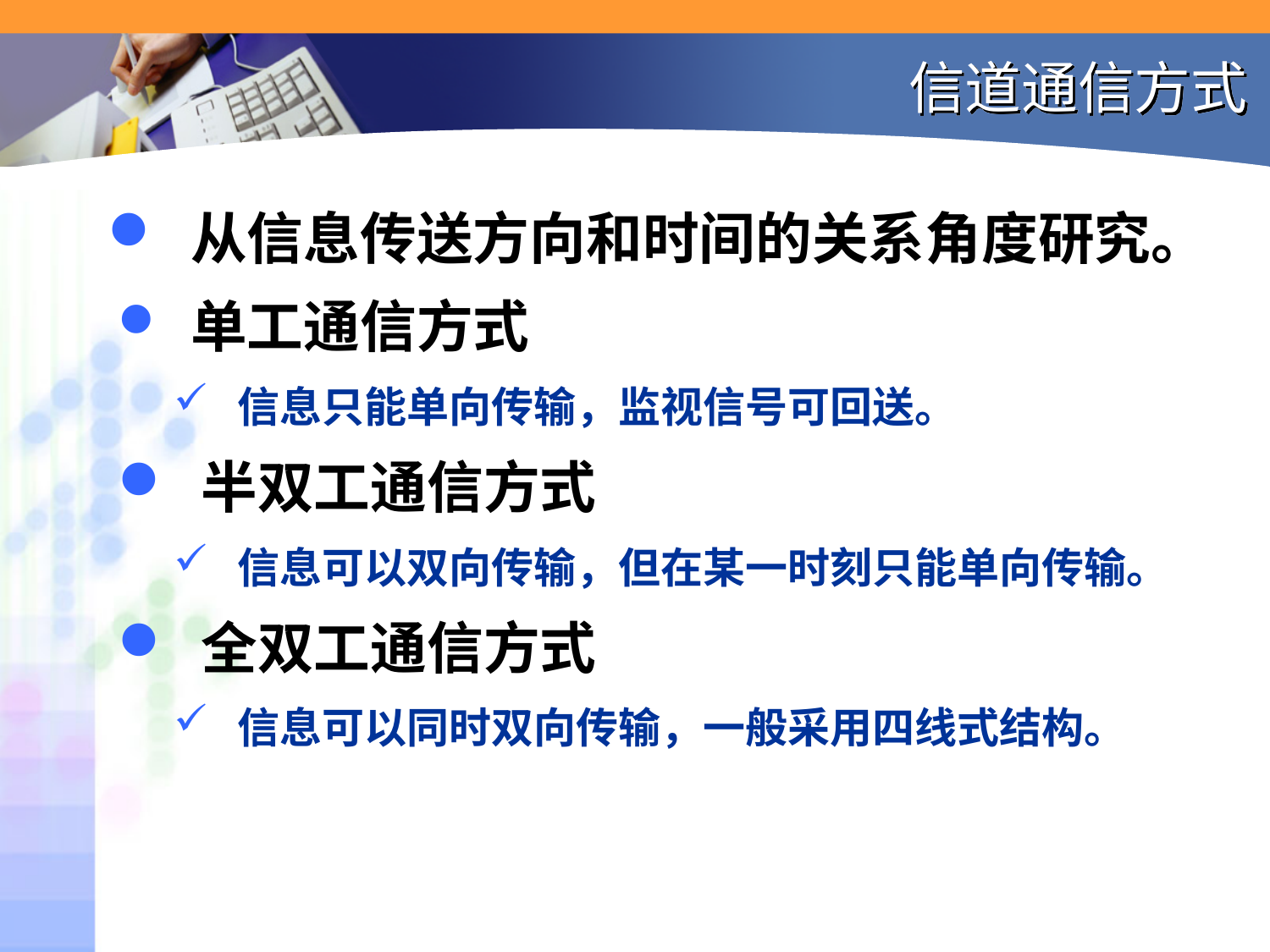

# 信道通信方式
 从信息传送方向和时间的关系角度研究。
 单工通信方式
信息只能单向传输，监视信号可回送。
 半双工通信方式
信息可以双向传输，但在某一时刻只能单向传输。
 全双工通信方式
信息可以同时双向传输，一般采用四线式结构。